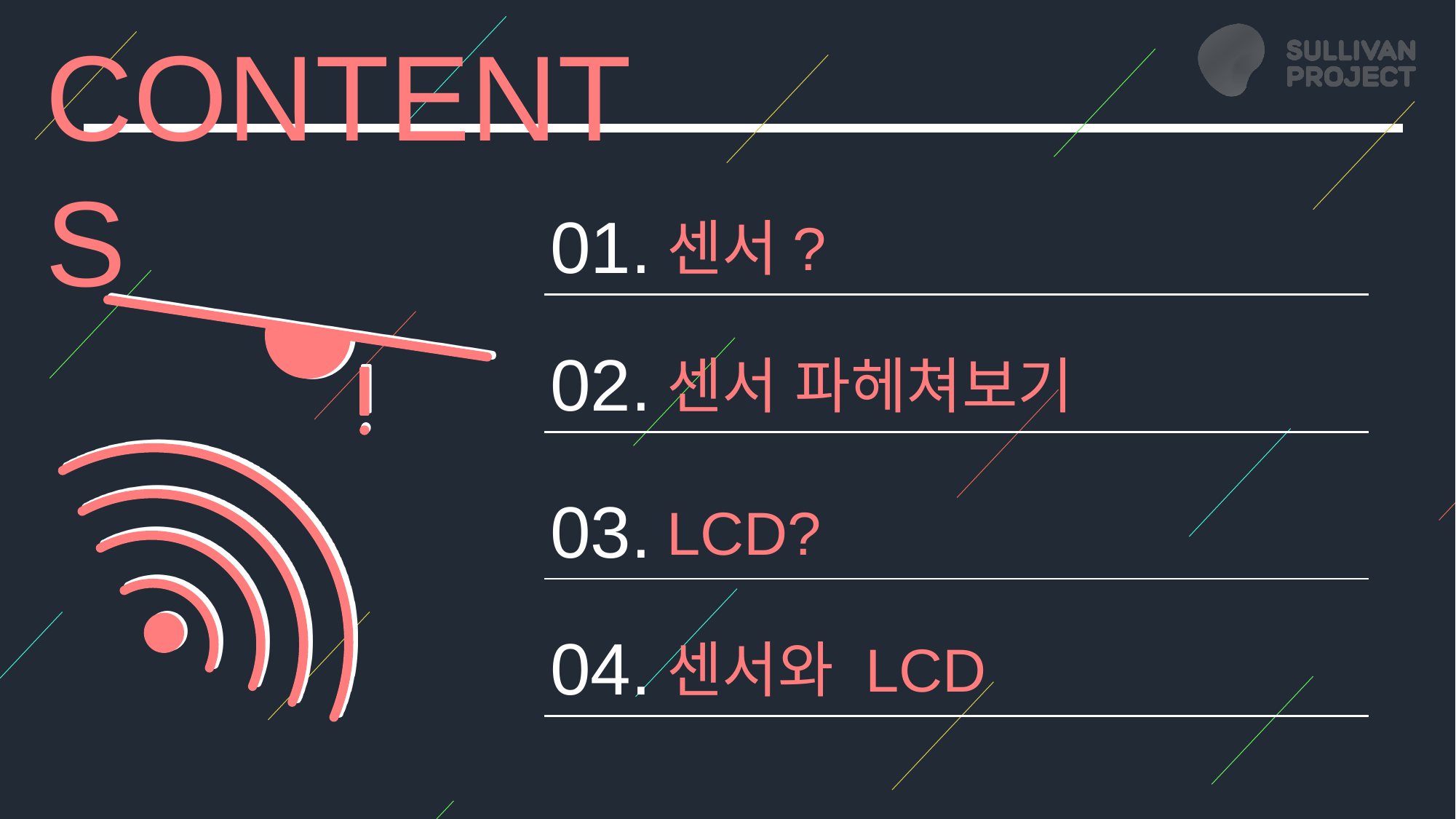

CONTENTS
01.
센서?

02.
센서 파헤쳐보기

03.
LCD?

04.
센서와 LCD